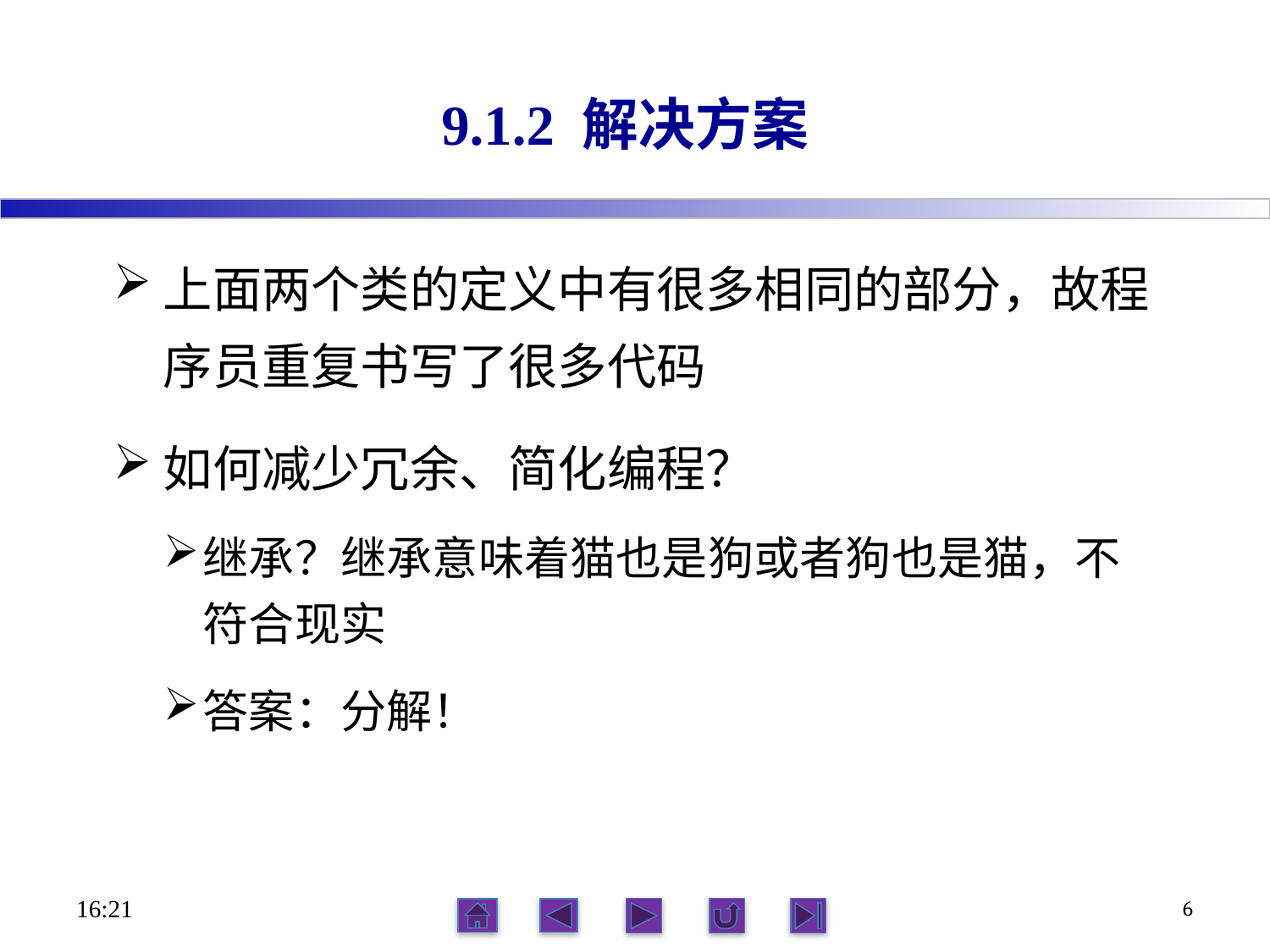

# 9.1.2 解决方案
上面两个类的定义中有很多相同的部分，故程序员重复书写了很多代码
如何减少冗余、简化编程？
继承？继承意味着猫也是狗或者狗也是猫，不符合现实
答案：分解！

16:21
6